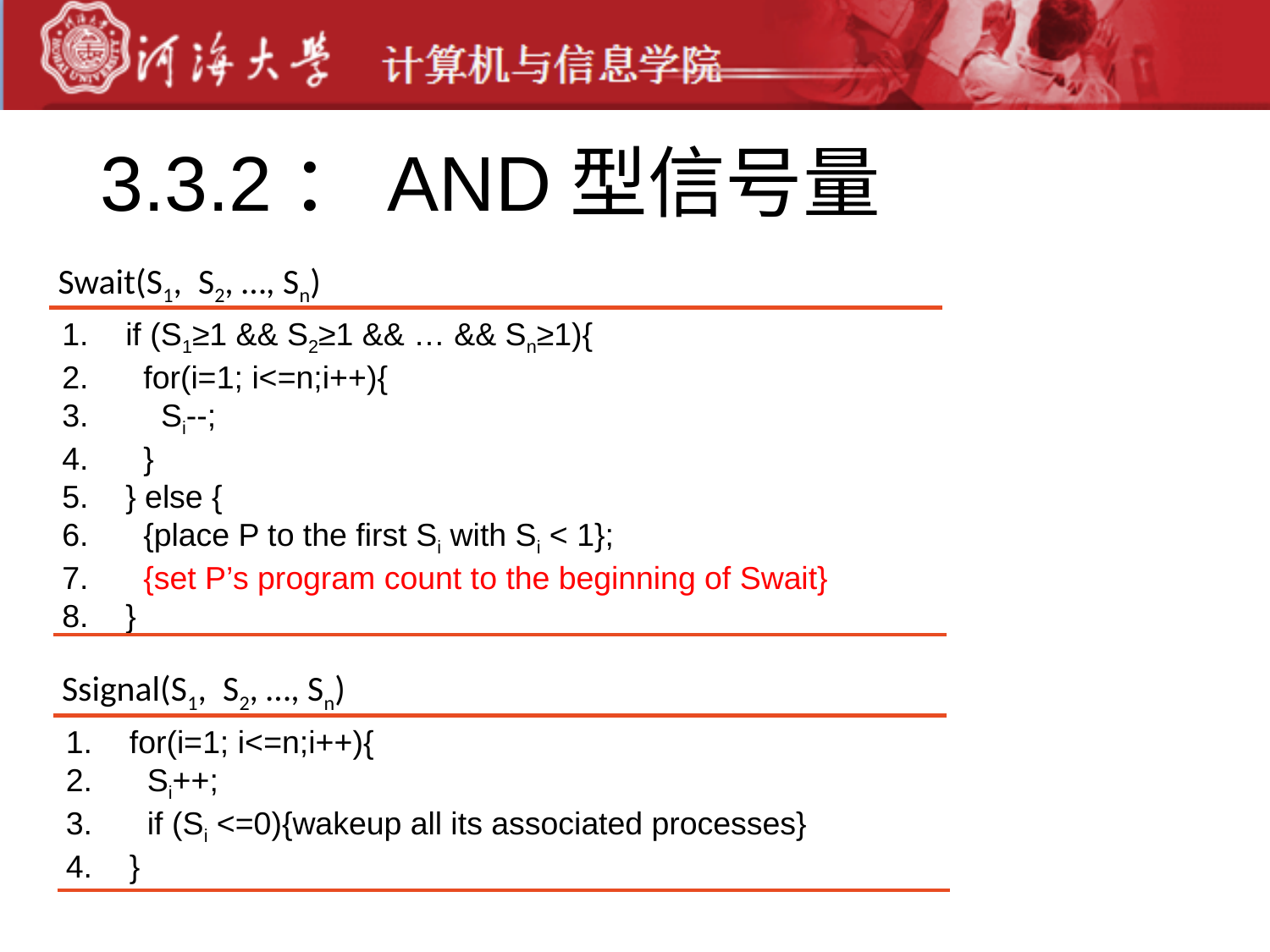

# 3.3.2：AND型信号量
Swait(S1,  S2, …, Sn)
if (S1≥1 && S2≥1 && … && Sn≥1){
  for(i=1; i<=n;i++){
    Si--;
  }
} else {
  {place P to the first Si with Si < 1};
  {set P’s program count to the beginning of Swait}
}
Ssignal(S1,  S2, …, Sn)
for(i=1; i<=n;i++){
  Si++;
  if (Si <=0){wakeup all its associated processes}
}